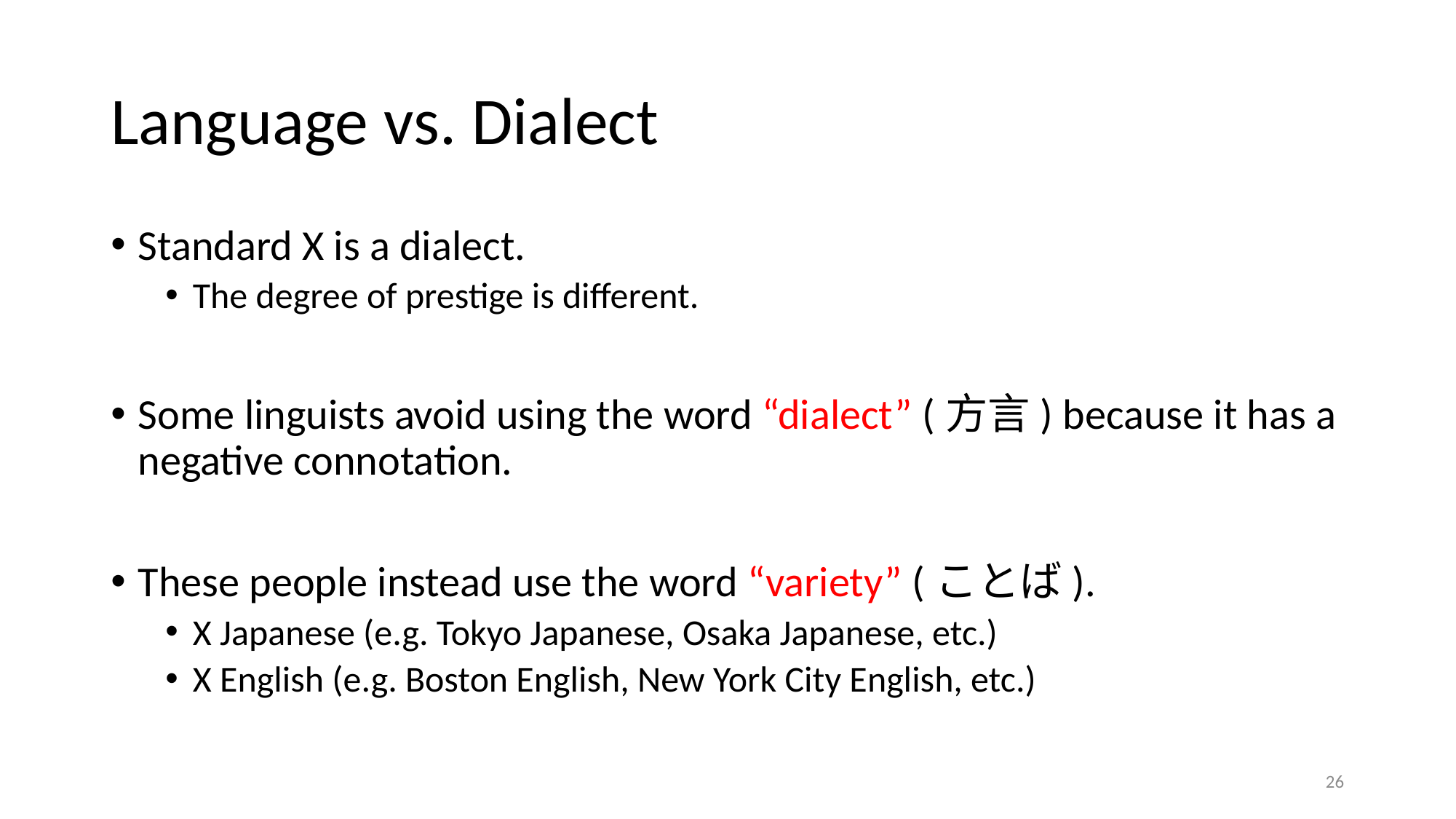

# Language vs. Dialect
Standard X is a dialect.
The degree of prestige is different.

Some linguists avoid using the word “dialect” (方言) because it has a negative connotation.

These people instead use the word “variety” (ことば).
X Japanese (e.g. Tokyo Japanese, Osaka Japanese, etc.)
X English (e.g. Boston English, New York City English, etc.)

26